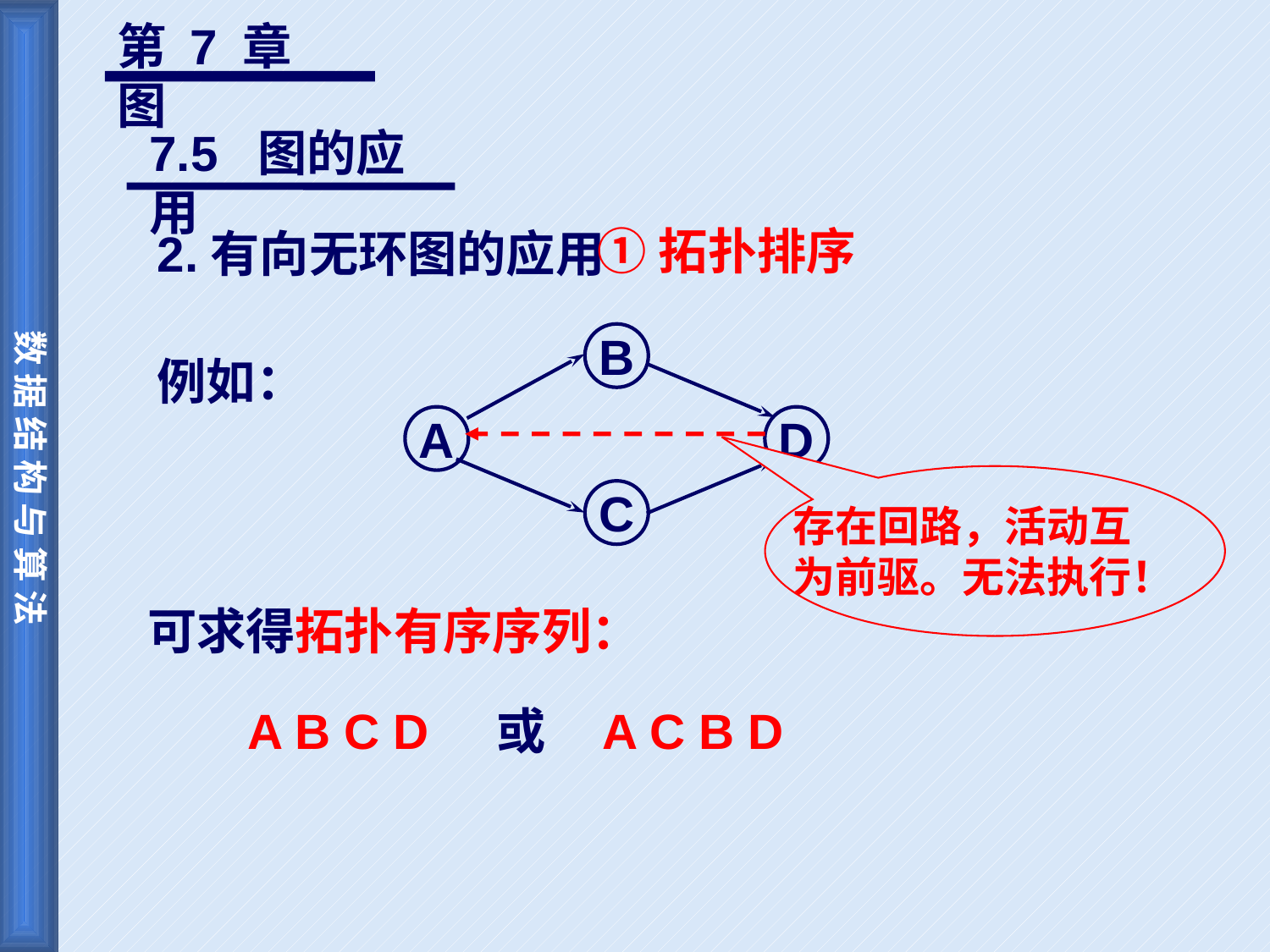

第 7 章  图

7.5  图的应用

①拓扑排序
2.有向无环图的应用
B

A
D

C
例如：

存在回路，活动互
为前驱。无法执行！
可求得拓扑有序序列：
A B C D    或    A C B D
2